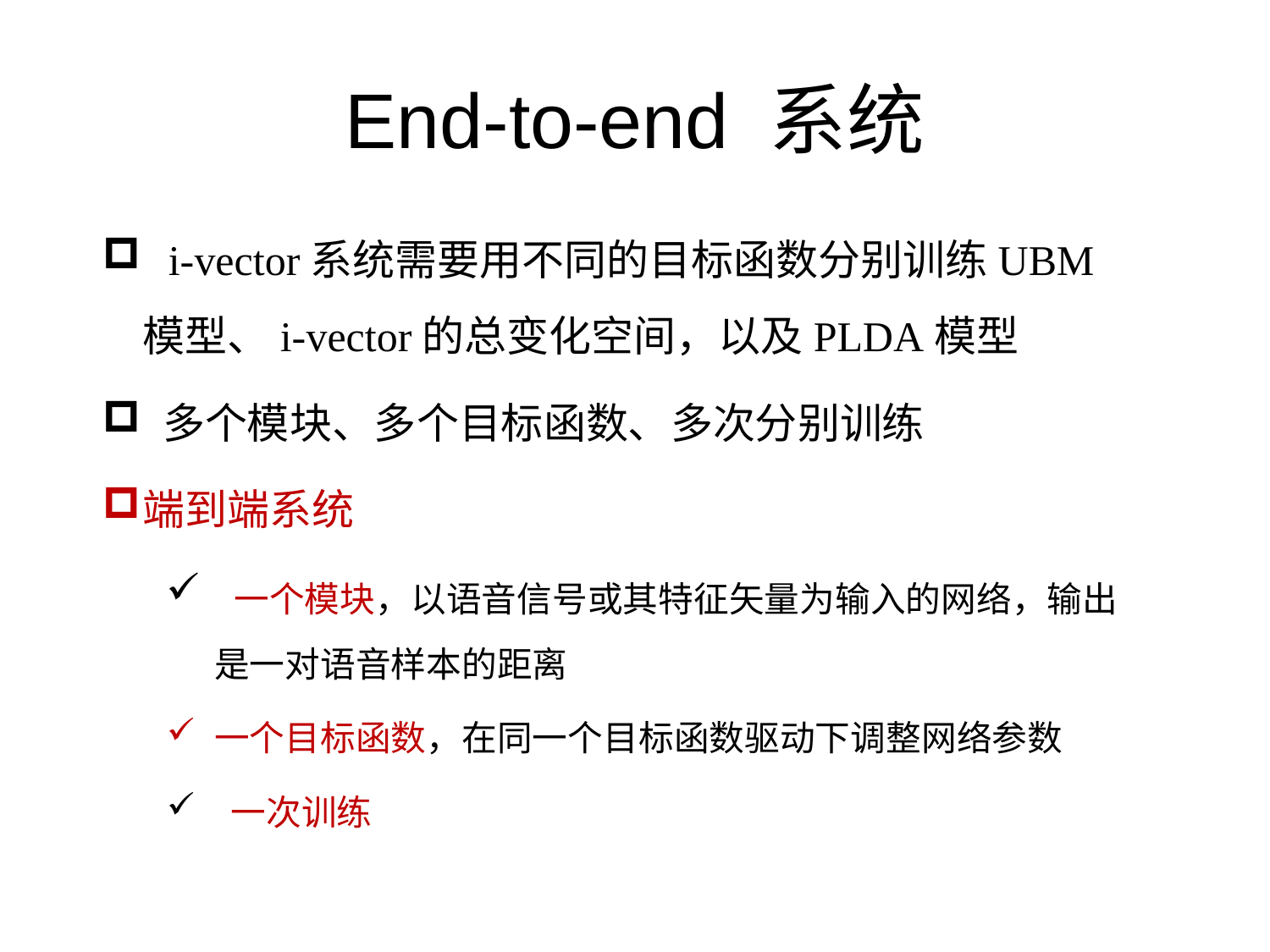

# End-to-end 系统
 i-vector系统需要用不同的目标函数分别训练UBM模型、i-vector的总变化空间，以及PLDA模型
 多个模块、多个目标函数、多次分别训练
端到端系统
 一个模块，以语音信号或其特征矢量为输入的网络，输出是一对语音样本的距离
一个目标函数，在同一个目标函数驱动下调整网络参数
 一次训练